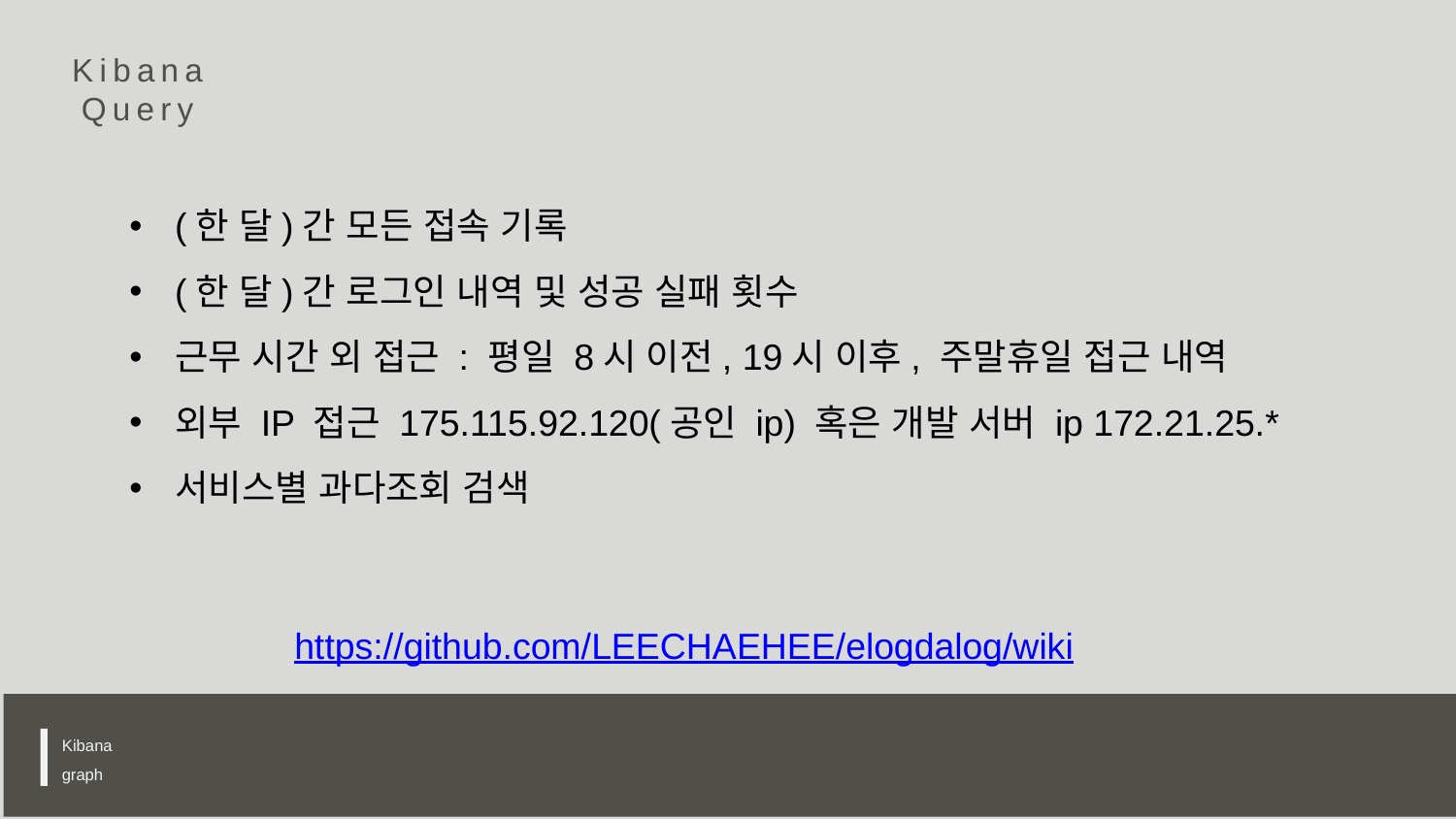

Kibana
Query
(한 달)간 모든 접속 기록
(한 달)간 로그인 내역 및 성공 실패 횟수
근무 시간 외 접근 : 평일 8시 이전, 19시 이후, 주말휴일 접근 내역
외부 IP 접근 175.115.92.120(공인 ip) 혹은 개발 서버 ip 172.21.25.*
서비스별 과다조회 검색
https://github.com/LEECHAEHEE/elogdalog/wiki

Kibana
graph